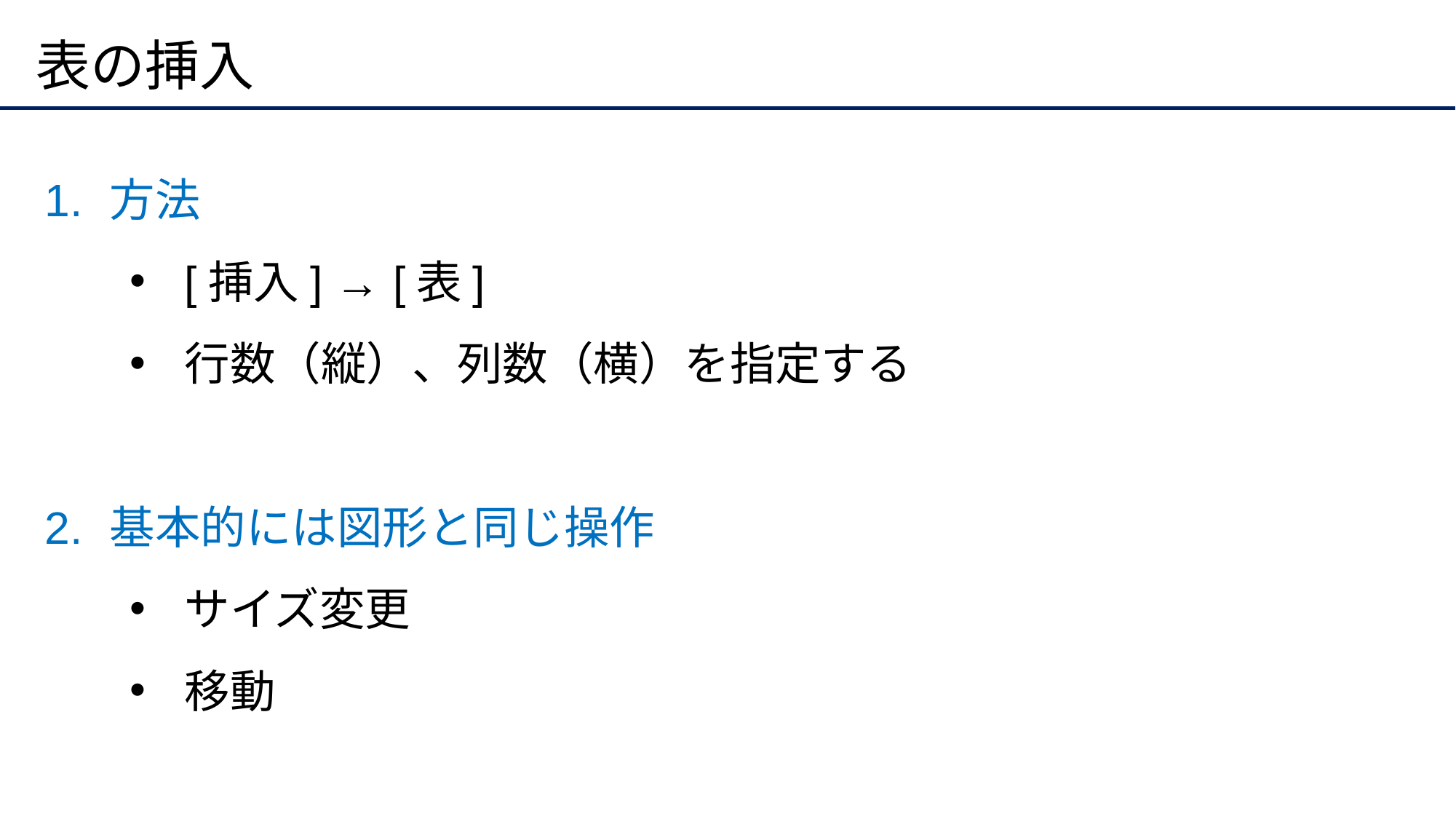

# 表の挿入
方法
[挿入] → [表]
行数（縦）、列数（横）を指定する

基本的には図形と同じ操作
サイズ変更
移動